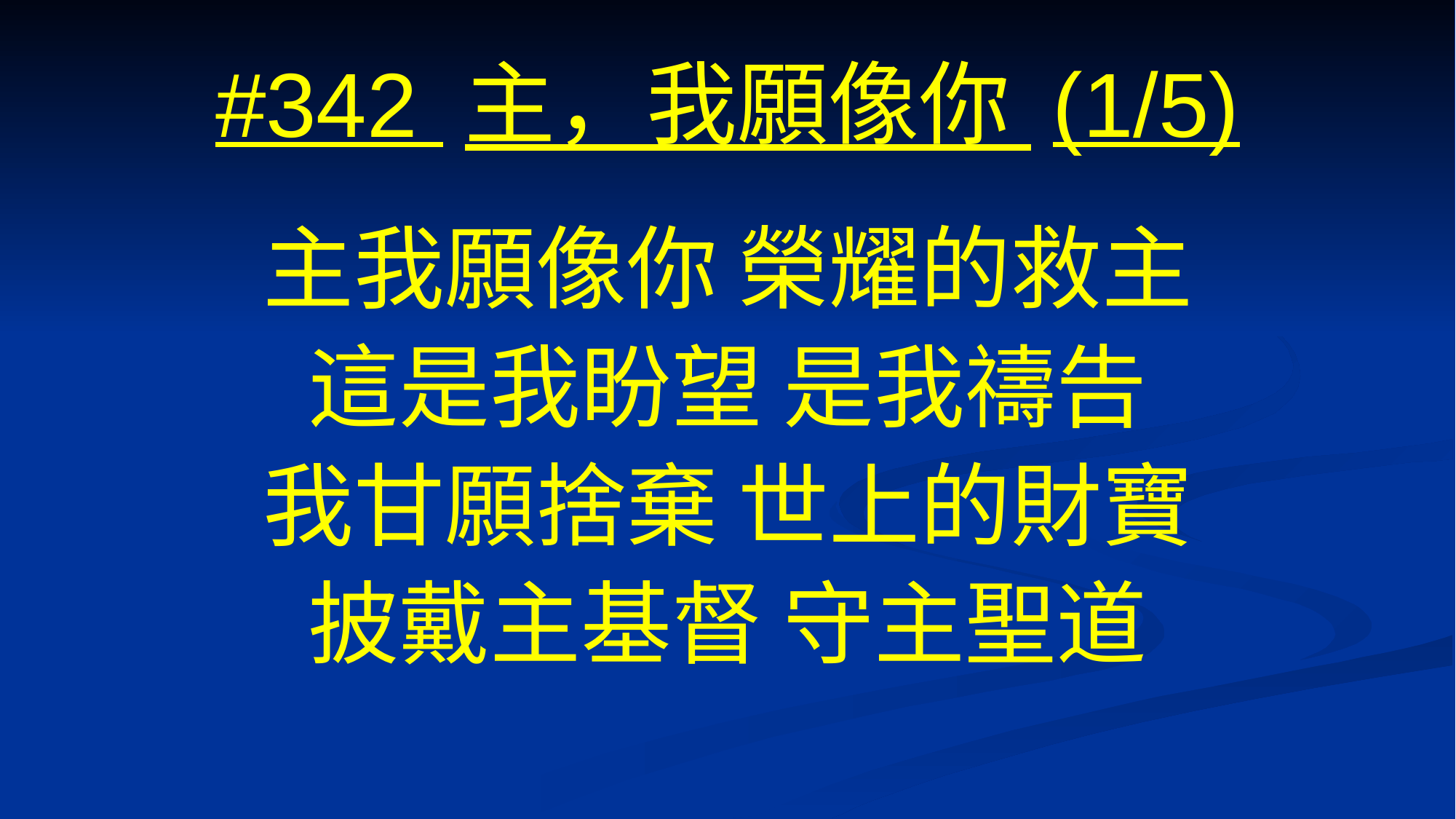

# #342 主，我願像你 (1/5)
主我願像你 榮耀的救主
這是我盼望 是我禱告
我甘願捨棄 世上的財寶
披戴主基督 守主聖道